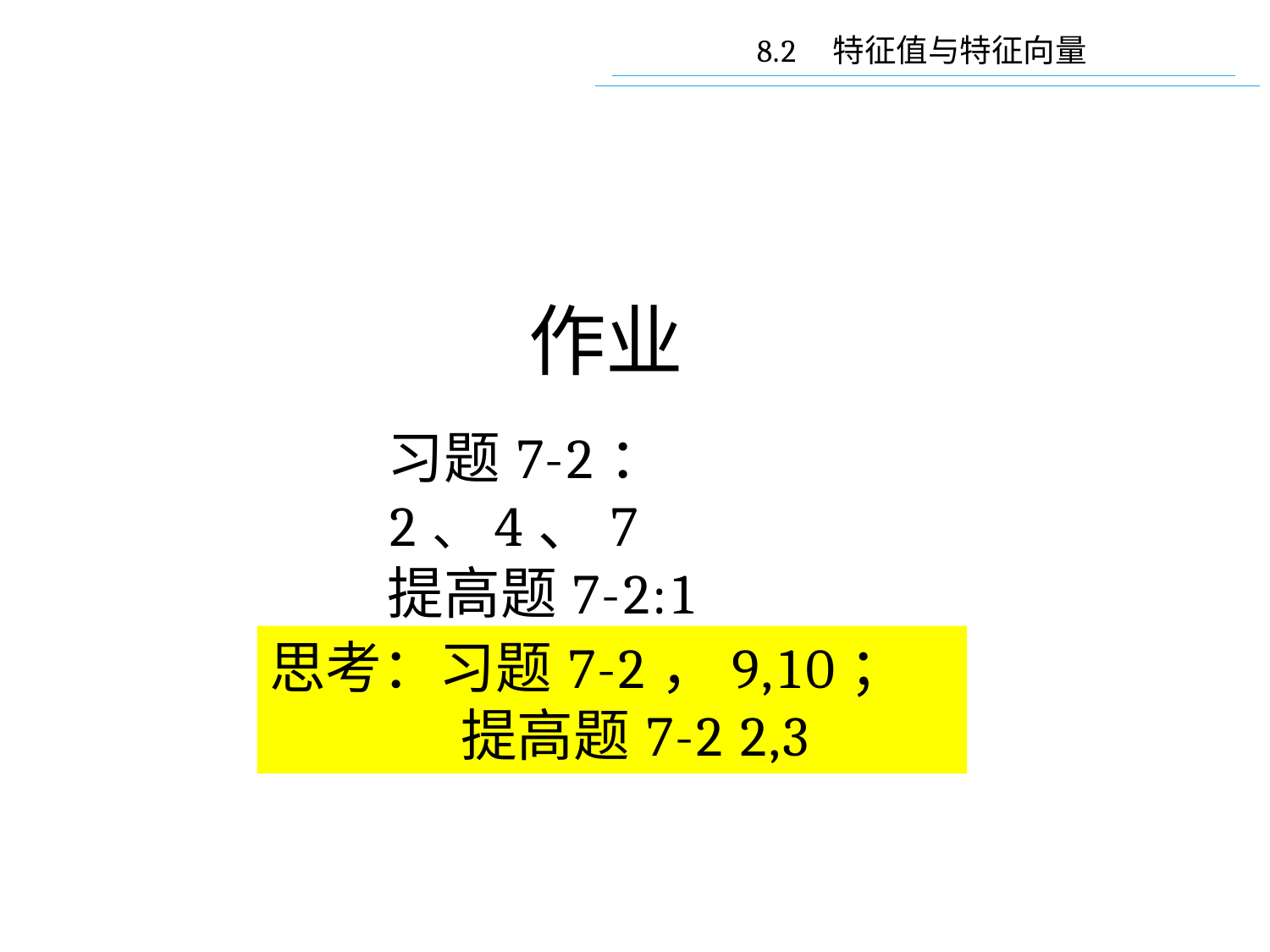

8.2    特征值与特征向量
作业
习题7-2：2、4、7
提高题7-2:1
思考：习题7-2，9,10；
              提高题7-2 2,3